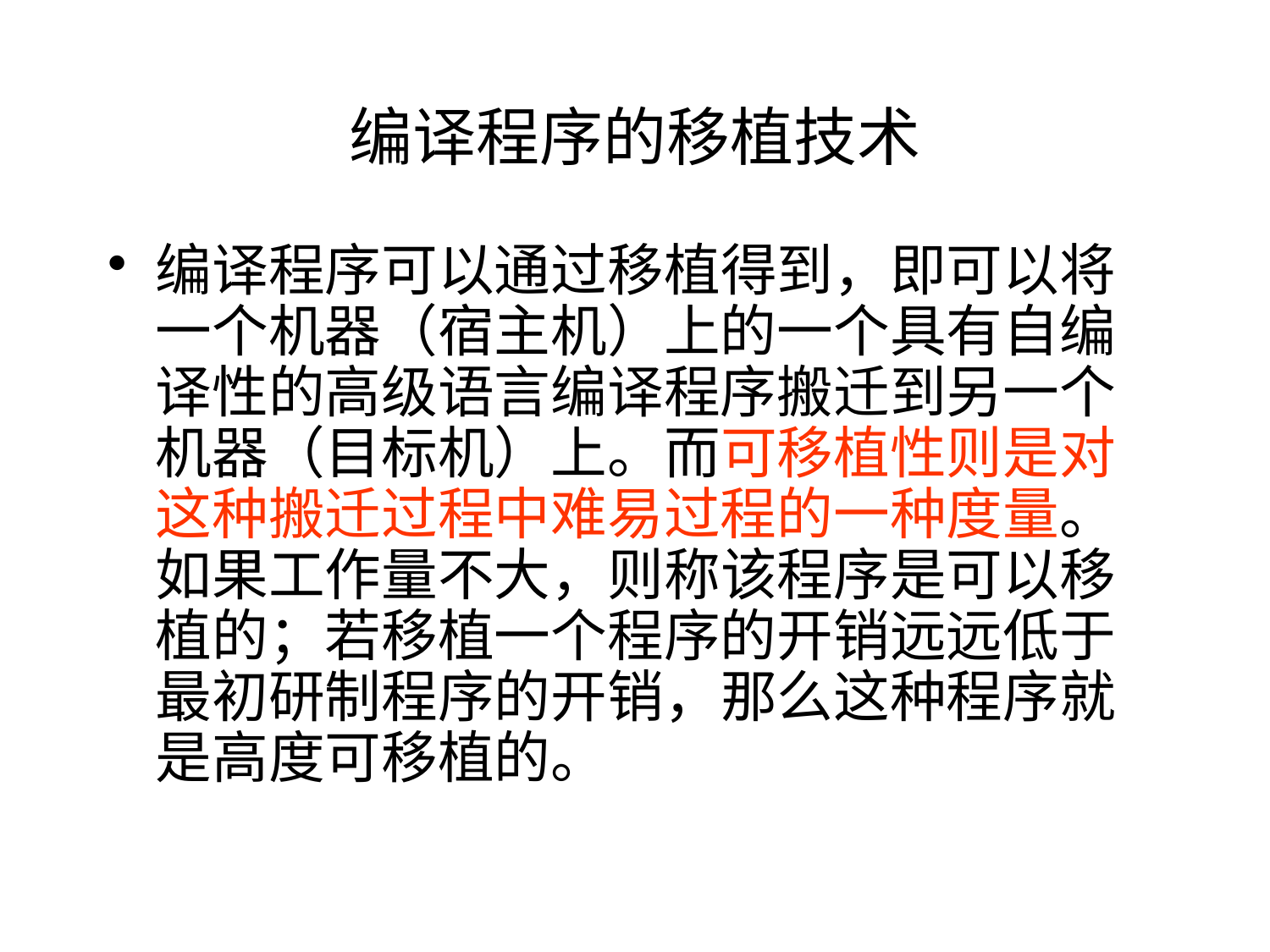

# 编译程序的移植技术
编译程序可以通过移植得到，即可以将一个机器（宿主机）上的一个具有自编译性的高级语言编译程序搬迁到另一个机器（目标机）上。而可移植性则是对这种搬迁过程中难易过程的一种度量。如果工作量不大，则称该程序是可以移植的；若移植一个程序的开销远远低于最初研制程序的开销，那么这种程序就是高度可移植的。